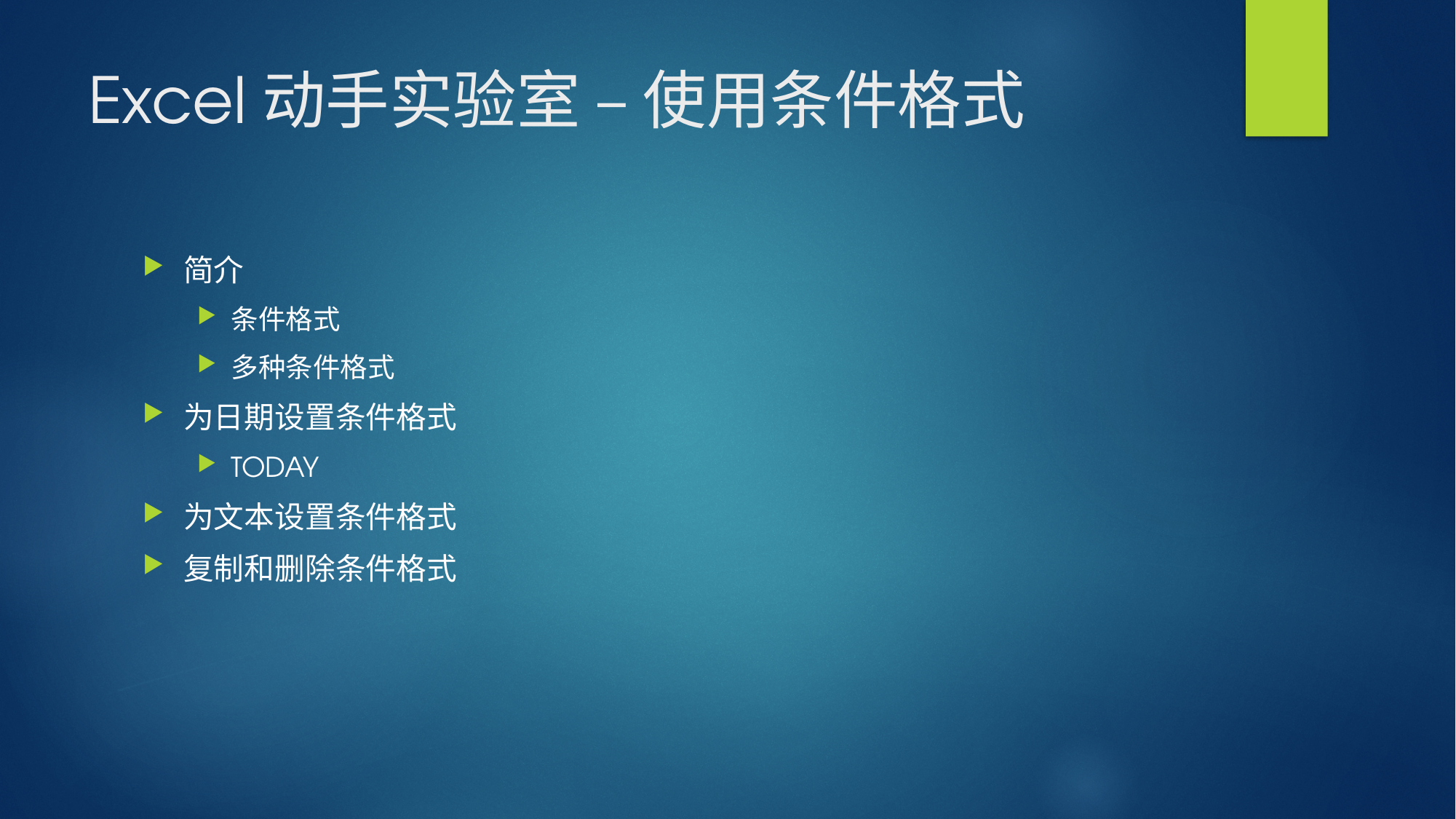

# Excel动手实验室 – 使用条件格式
简介
条件格式
多种条件格式
为日期设置条件格式
TODAY
为文本设置条件格式
复制和删除条件格式